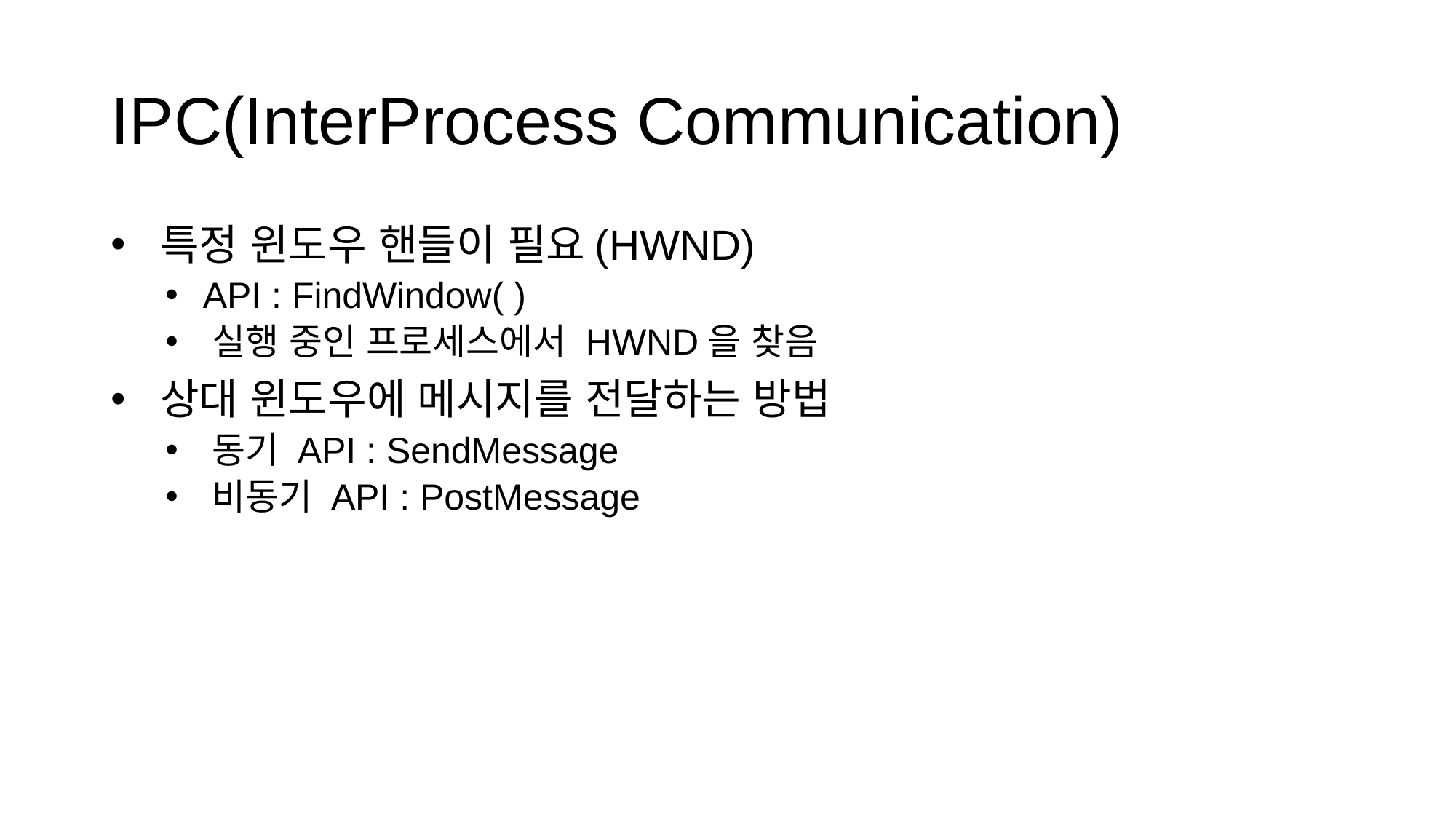

# IPC(InterProcess Communication)
 특정 윈도우 핸들이 필요(HWND)
 API : FindWindow( )
 실행 중인 프로세스에서 HWND을 찾음
 상대 윈도우에 메시지를 전달하는 방법
 동기 API : SendMessage
 비동기 API : PostMessage